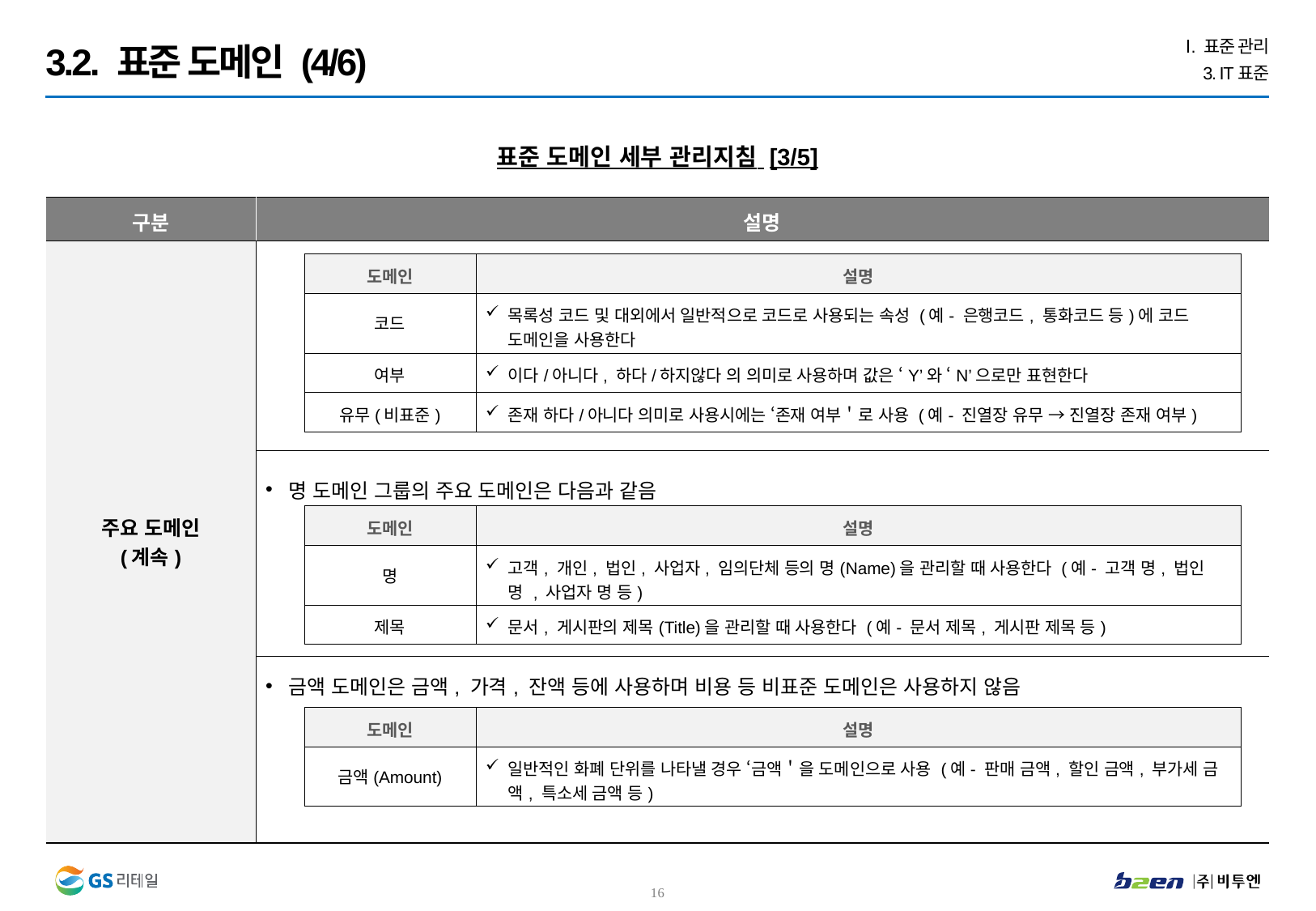

Ⅰ. 표준 관리
3. IT표준
3.2. 표준 도메인 (4/6)
표준 도메인 세부 관리지침 [3/5]
| 구분 | 설명 |
| --- | --- |
| 주요 도메인 (계속) |  |
|  | 명 도메인 그룹의 주요 도메인은 다음과 같음 |
|  | 금액 도메인은 금액, 가격, 잔액 등에 사용하며 비용 등 비표준 도메인은 사용하지 않음 |
| 도메인 | 설명 |
| --- | --- |
| 코드 | 목록성 코드 및 대외에서 일반적으로 코드로 사용되는 속성 (예- 은행코드, 통화코드 등)에 코드 도메인을 사용한다 |
| 여부 | 이다/아니다, 하다/하지않다 의 의미로 사용하며 값은 ‘Y’와 ‘N’으로만 표현한다 |
| 유무(비표준) | 존재 하다/아니다 의미로 사용시에는 ‘존재 여부＇로 사용 (예- 진열장 유무 → 진열장 존재 여부) |
| 도메인 | 설명 |
| --- | --- |
| 명 | 고객, 개인, 법인, 사업자, 임의단체 등의 명(Name)을 관리할 때 사용한다 (예- 고객 명, 법인 명 , 사업자 명 등) |
| 제목 | 문서, 게시판의 제목(Title)을 관리할 때 사용한다 (예- 문서 제목, 게시판 제목 등) |
| 도메인 | 설명 |
| --- | --- |
| 금액(Amount) | 일반적인 화폐 단위를 나타낼 경우 ‘금액＇을 도메인으로 사용 (예- 판매 금액, 할인 금액, 부가세 금액, 특소세 금액 등) |
16